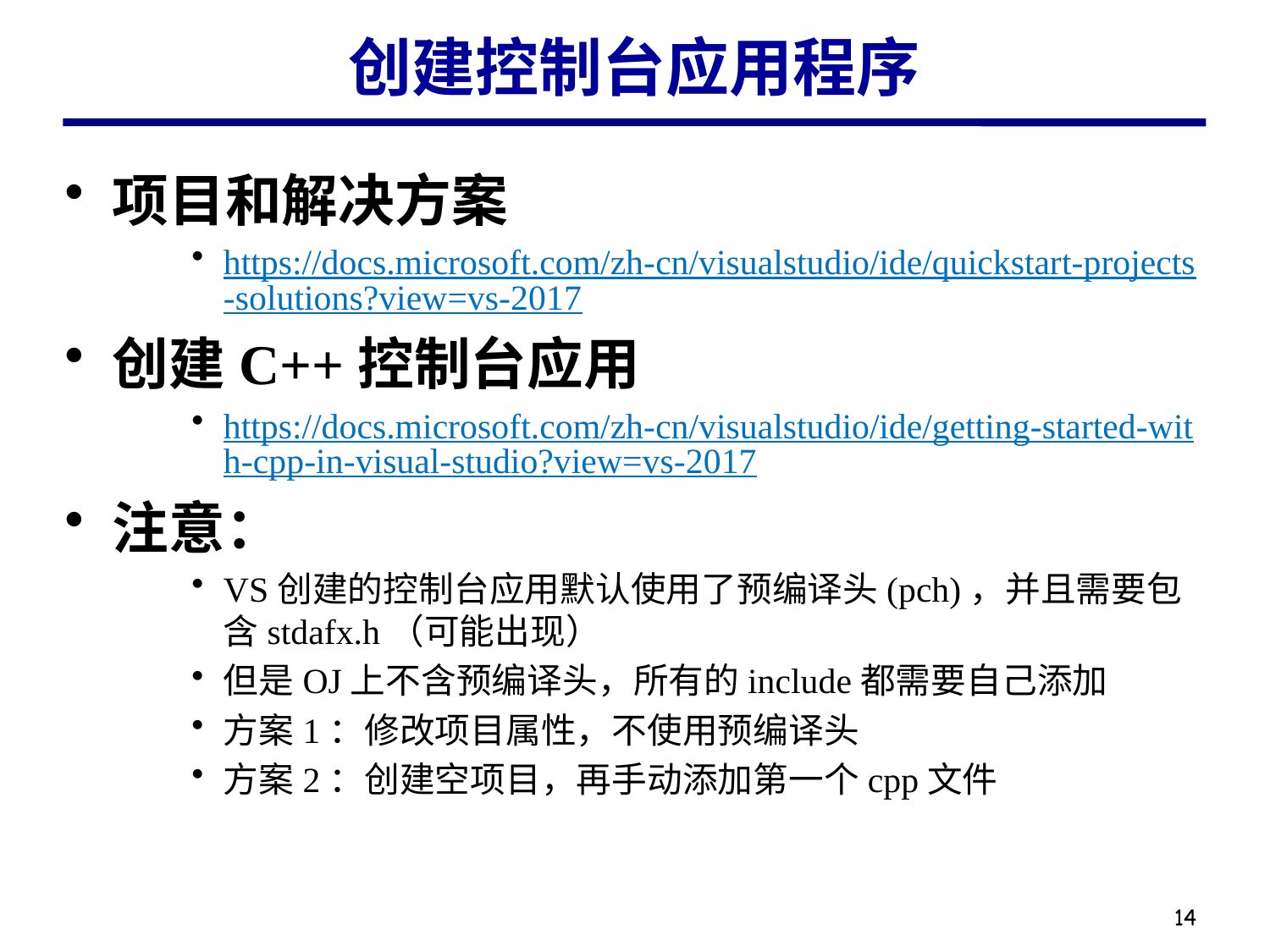

# 创建控制台应用程序
项目和解决方案
https://docs.microsoft.com/zh-cn/visualstudio/ide/quickstart-projects-solutions?view=vs-2017
创建C++控制台应用
https://docs.microsoft.com/zh-cn/visualstudio/ide/getting-started-with-cpp-in-visual-studio?view=vs-2017
注意：
VS创建的控制台应用默认使用了预编译头(pch)，并且需要包含stdafx.h（可能出现）
但是OJ上不含预编译头，所有的include都需要自己添加
方案1：修改项目属性，不使用预编译头
方案2：创建空项目，再手动添加第一个cpp文件